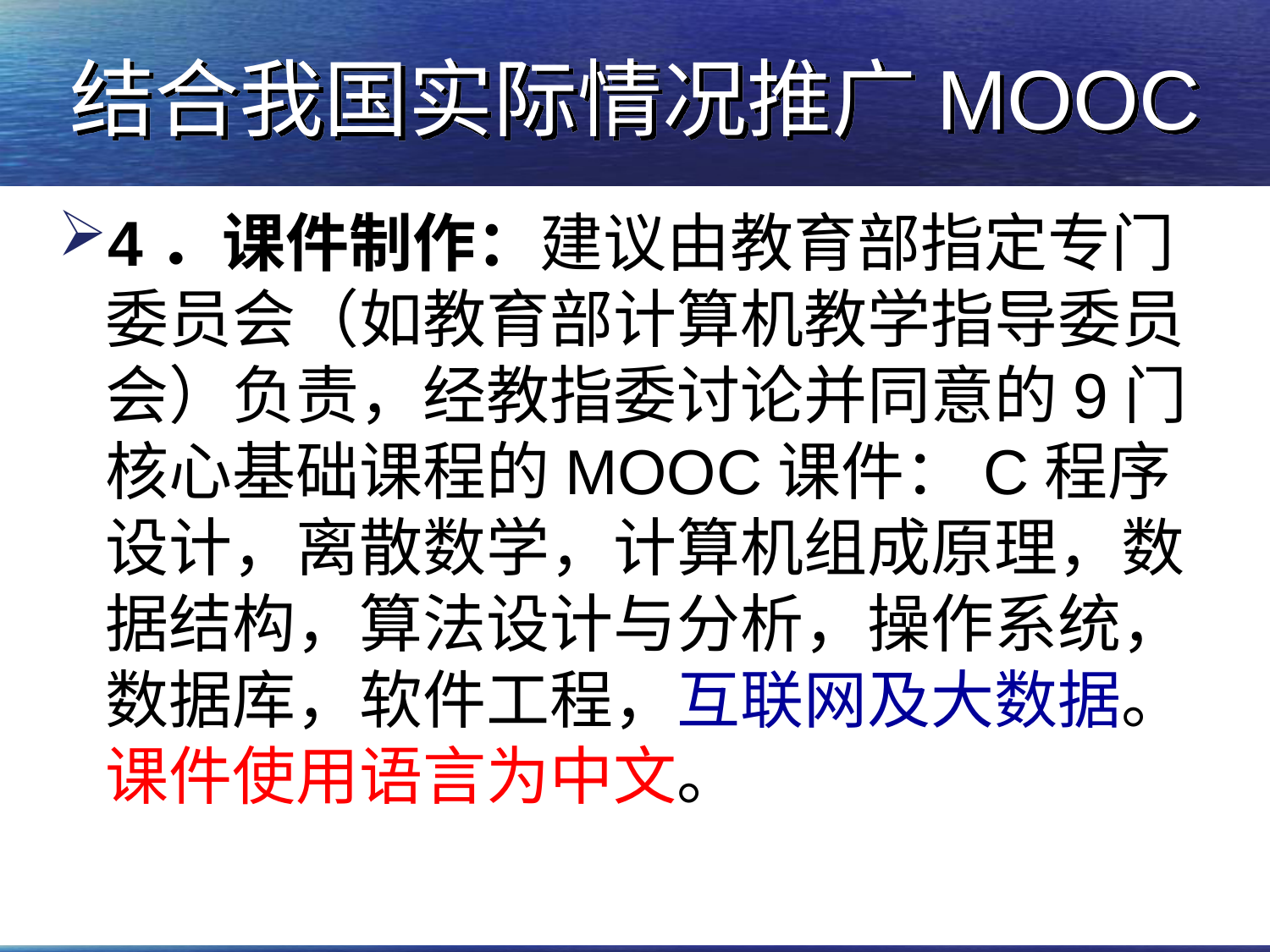

# 结合我国实际情况推广MOOC
4．课件制作：建议由教育部指定专门委员会（如教育部计算机教学指导委员会）负责，经教指委讨论并同意的9门核心基础课程的MOOC课件：C程序设计，离散数学，计算机组成原理，数据结构，算法设计与分析，操作系统，数据库，软件工程，互联网及大数据。课件使用语言为中文。